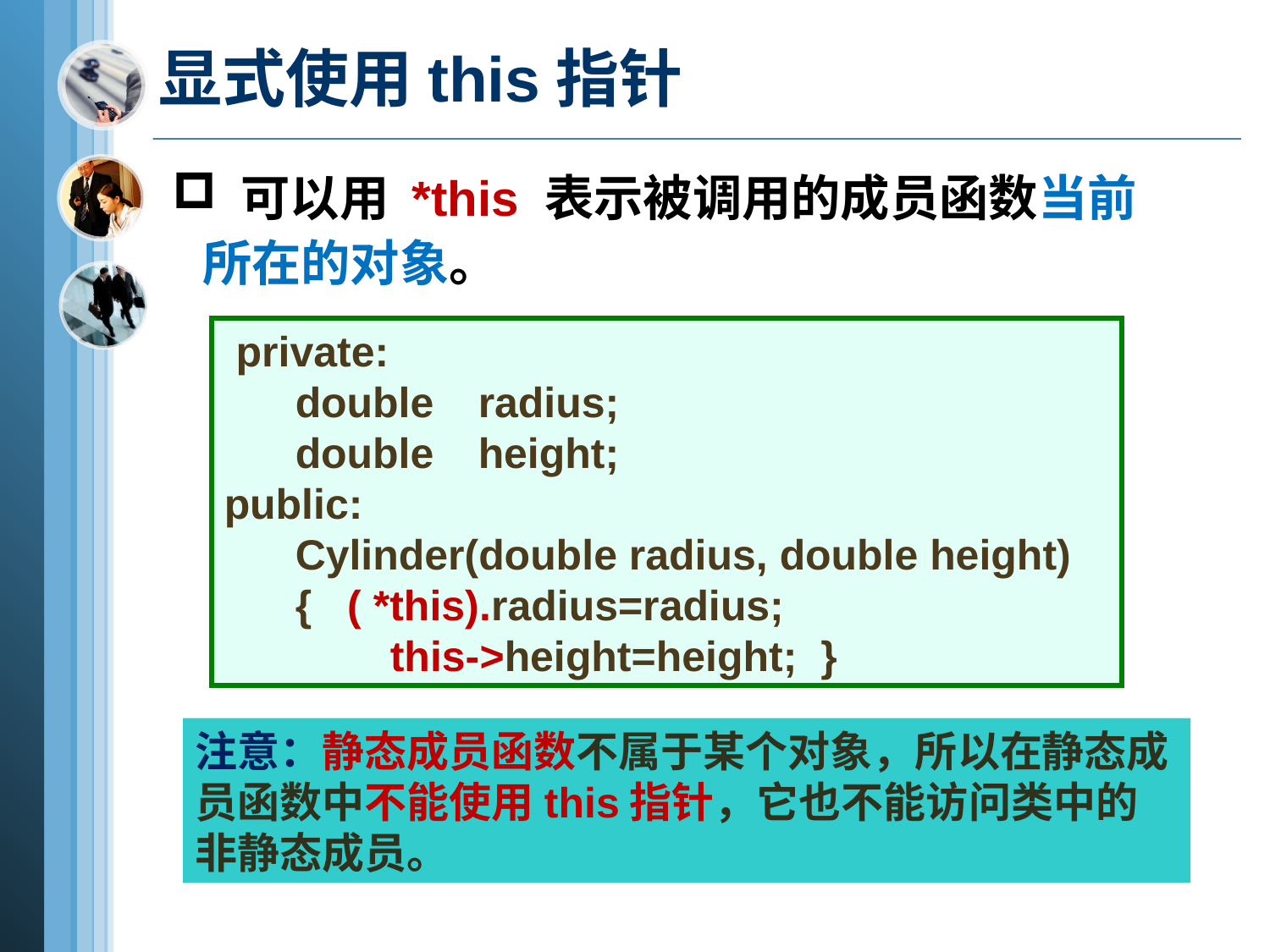

# 显式使用this指针
 可以用 *this 表示被调用的成员函数当前所在的对象。
 private:
      double 	radius;
      double	height;
public:
      Cylinder(double radius, double height)
      {   ( *this).radius=radius;
              this->height=height;  }
注意：静态成员函数不属于某个对象，所以在静态成员函数中不能使用this指针，它也不能访问类中的非静态成员。